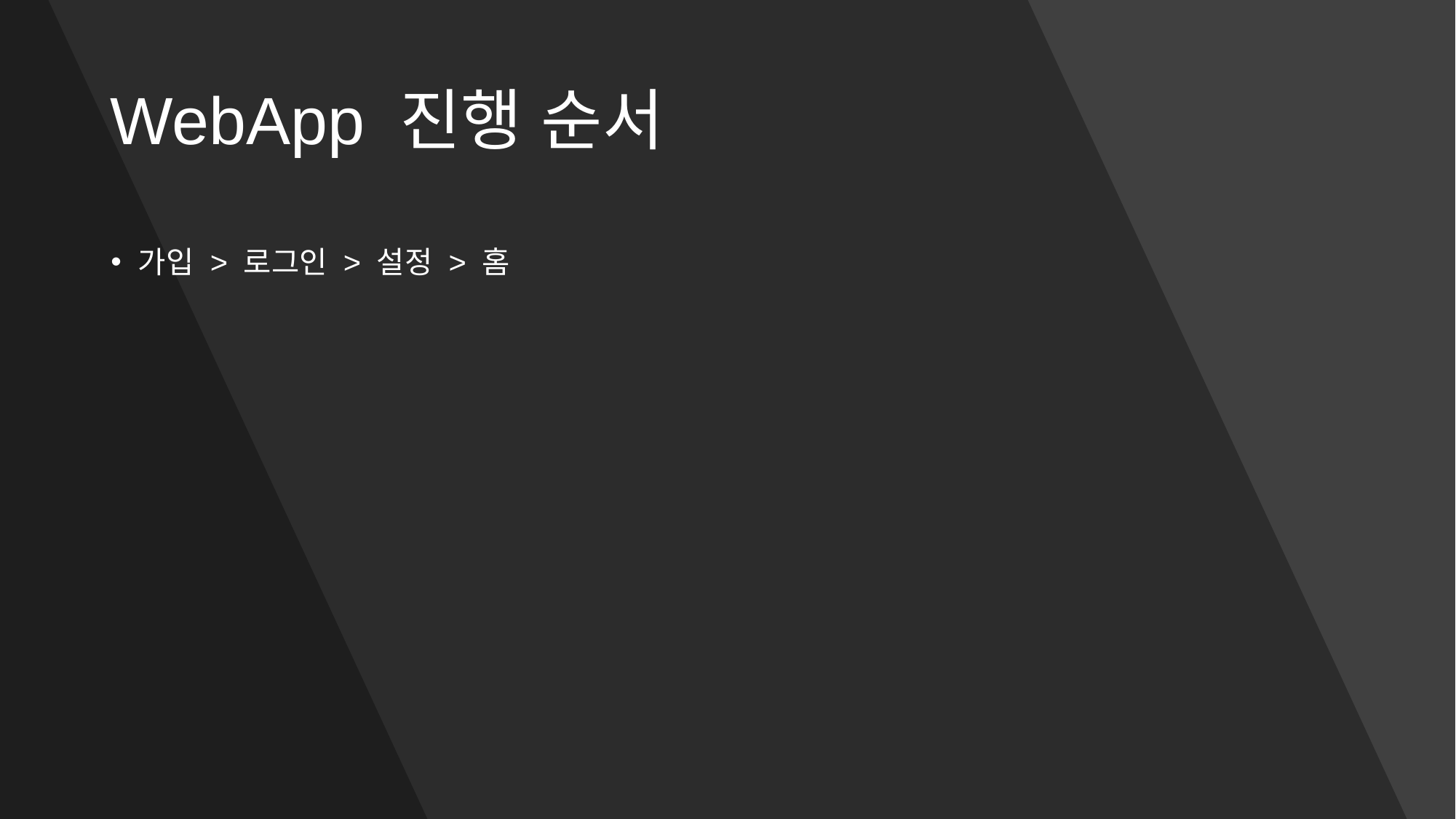

# WebApp 진행 순서
가입 > 로그인 > 설정 > 홈